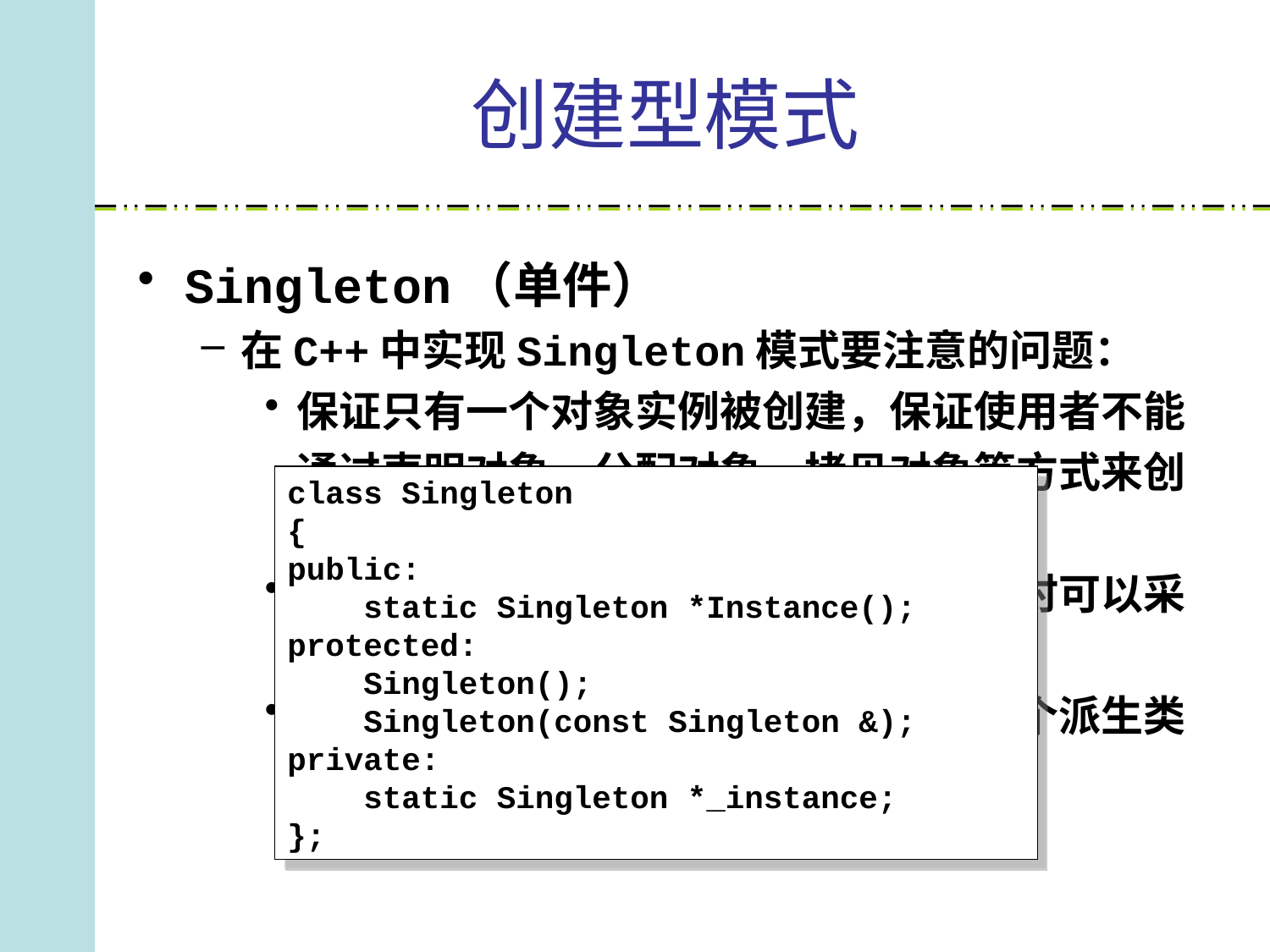

# 创建型模式
Singleton（单件）
在C++中实现Singleton模式要注意的问题：
保证只有一个对象实例被创建，保证使用者不能通过声明对象、分配对象、拷贝对象等方式来创建对象。
考虑对象实例何时、由谁来释放，必要时可以采用智能指针实现自动维护。
考虑是否允许派生、如何选择创建哪一个派生类的对象实例。
class Singleton
{
public:
    static Singleton *Instance();
protected:
    Singleton();
    Singleton(const Singleton &);
private:
    static Singleton *_instance;
};